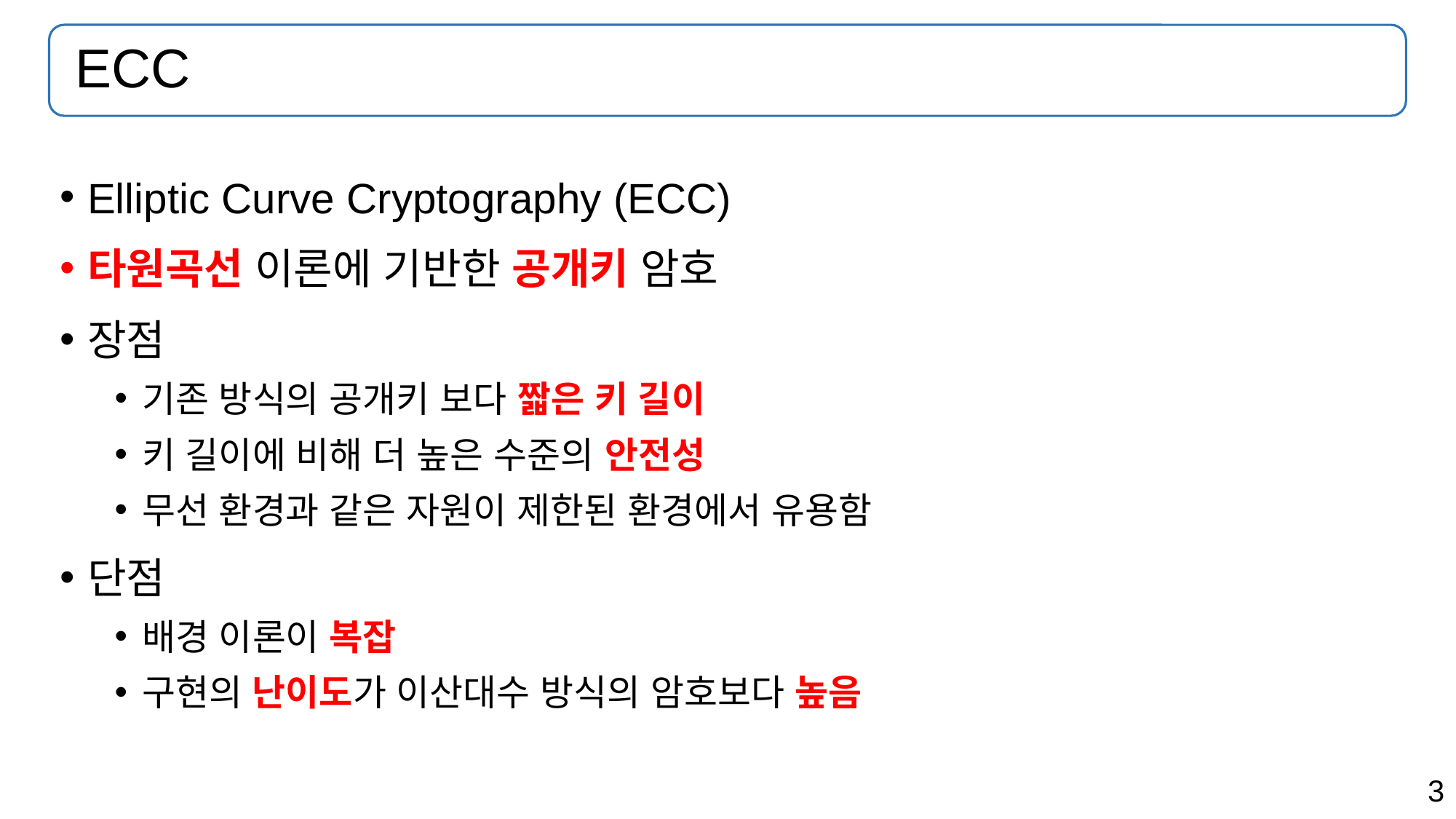

# ECC
Elliptic Curve Cryptography (ECC)
타원곡선 이론에 기반한 공개키 암호
장점
기존 방식의 공개키 보다 짧은 키 길이
키 길이에 비해 더 높은 수준의 안전성
무선 환경과 같은 자원이 제한된 환경에서 유용함
단점
배경 이론이 복잡
구현의 난이도가 이산대수 방식의 암호보다 높음